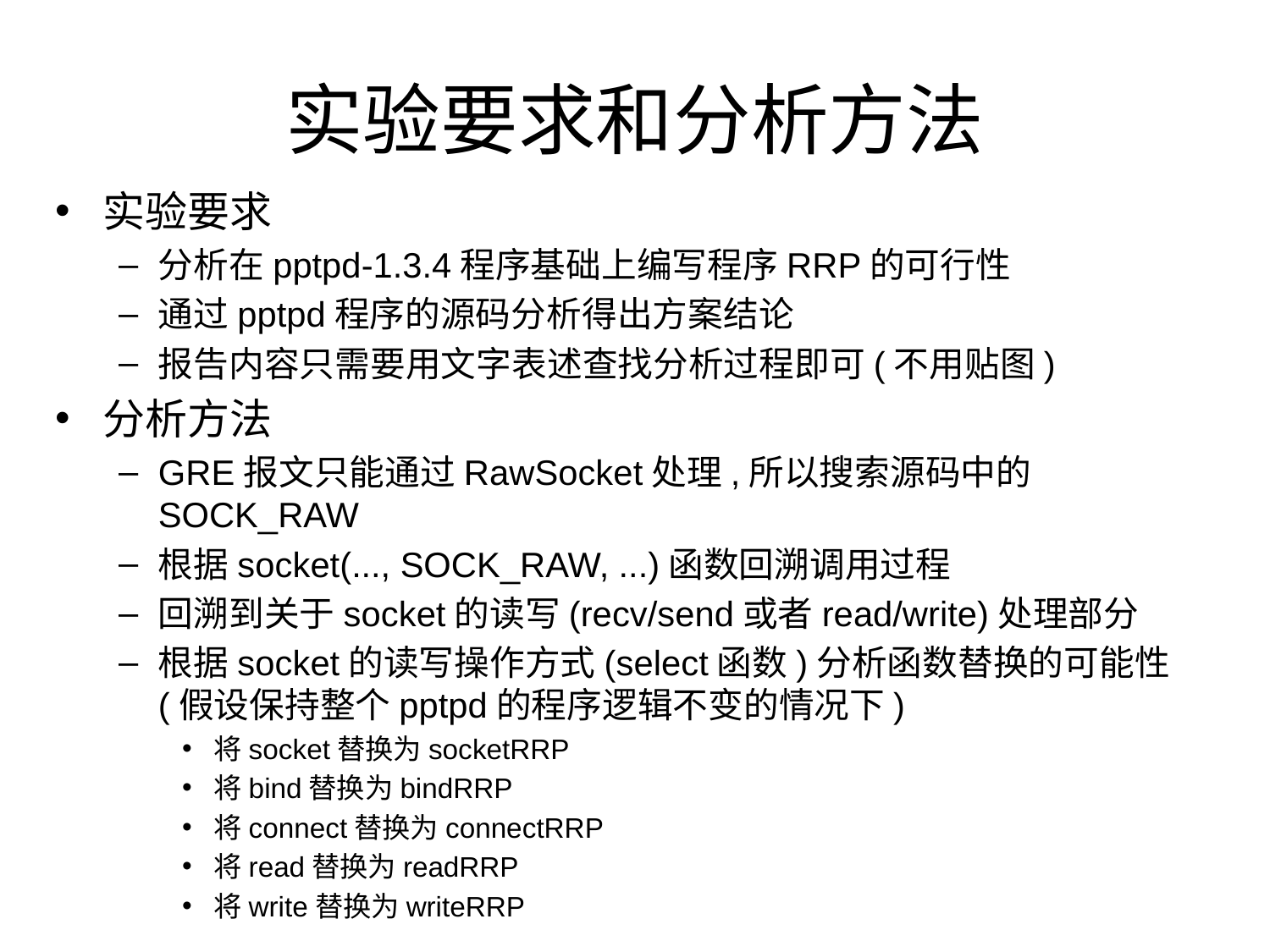

# 实验要求和分析方法
实验要求
分析在pptpd-1.3.4程序基础上编写程序RRP的可行性
通过pptpd程序的源码分析得出方案结论
报告内容只需要用文字表述查找分析过程即可(不用贴图)
分析方法
GRE报文只能通过RawSocket处理,所以搜索源码中的SOCK_RAW
根据socket(..., SOCK_RAW, ...)函数回溯调用过程
回溯到关于socket的读写(recv/send或者read/write)处理部分
根据socket的读写操作方式(select函数)分析函数替换的可能性(假设保持整个pptpd的程序逻辑不变的情况下)
将socket替换为socketRRP
将bind替换为bindRRP
将connect替换为connectRRP
将read替换为readRRP
将write替换为writeRRP